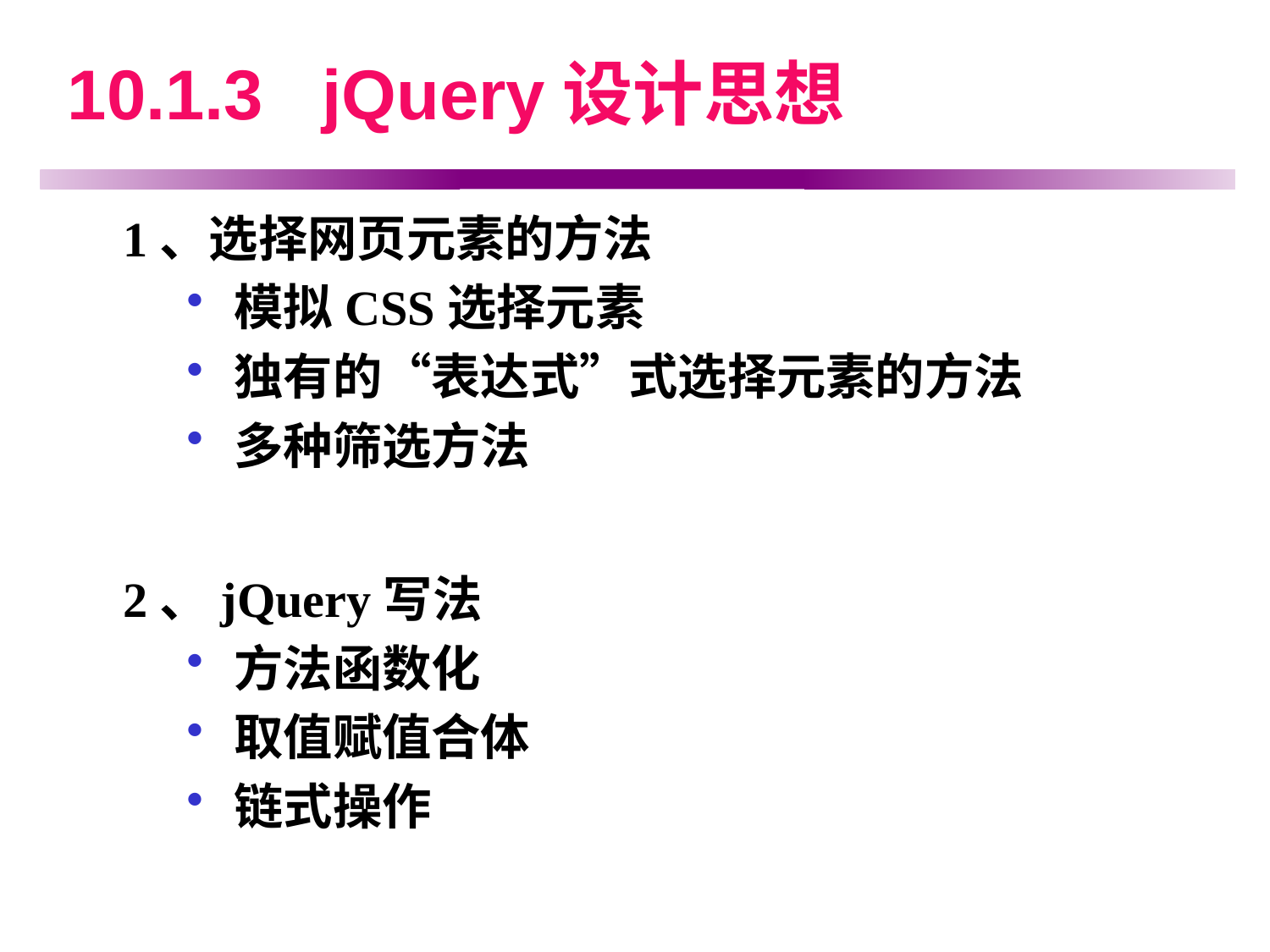

# 10.1.3   jQuery设计思想
1、选择网页元素的方法
模拟CSS选择元素
独有的“表达式”式选择元素的方法
多种筛选方法

2、jQuery写法
方法函数化
取值赋值合体
链式操作